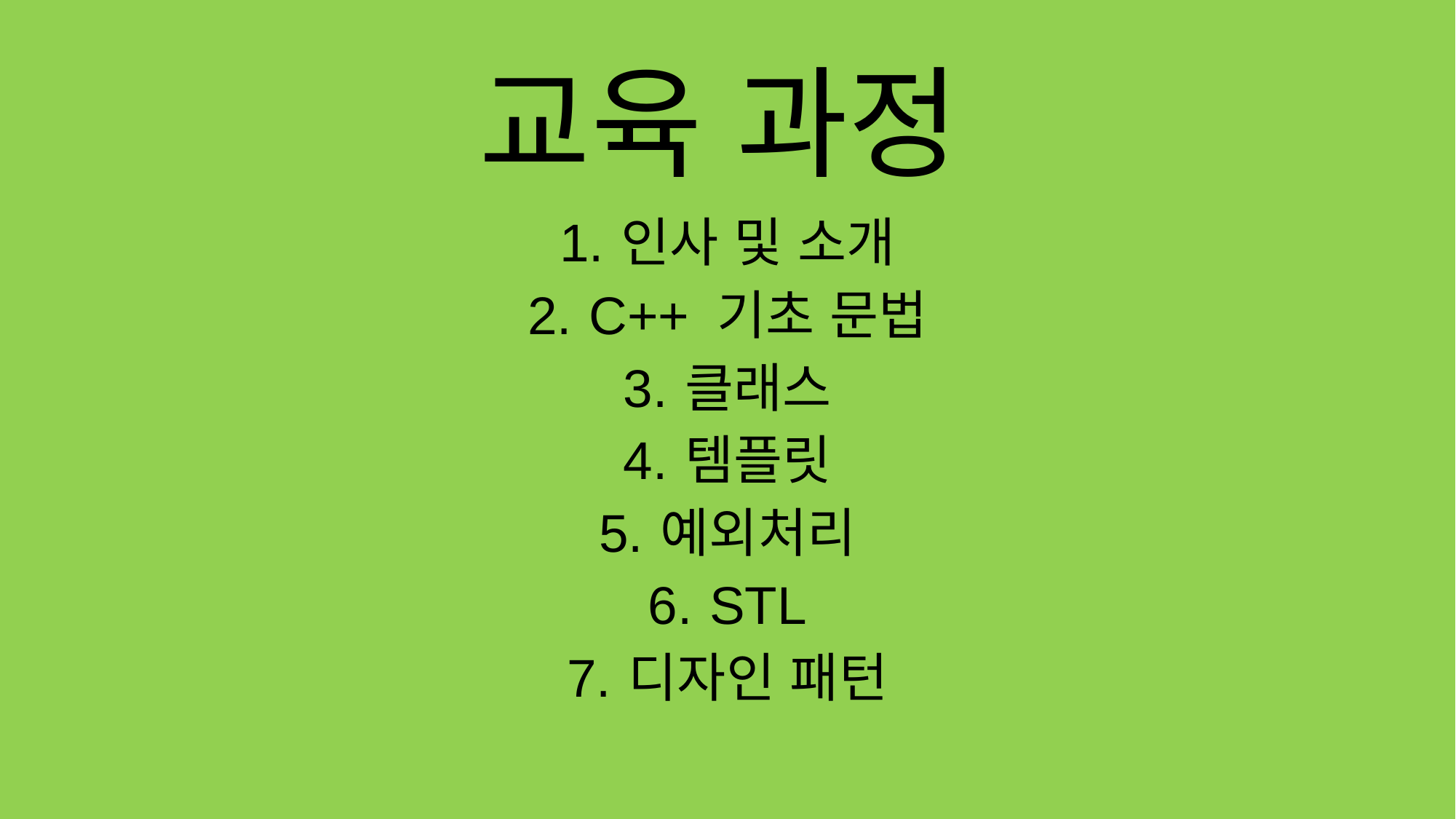

# 교육 과정
인사 및 소개
C++ 기초 문법
클래스
템플릿
예외처리
STL
디자인 패턴